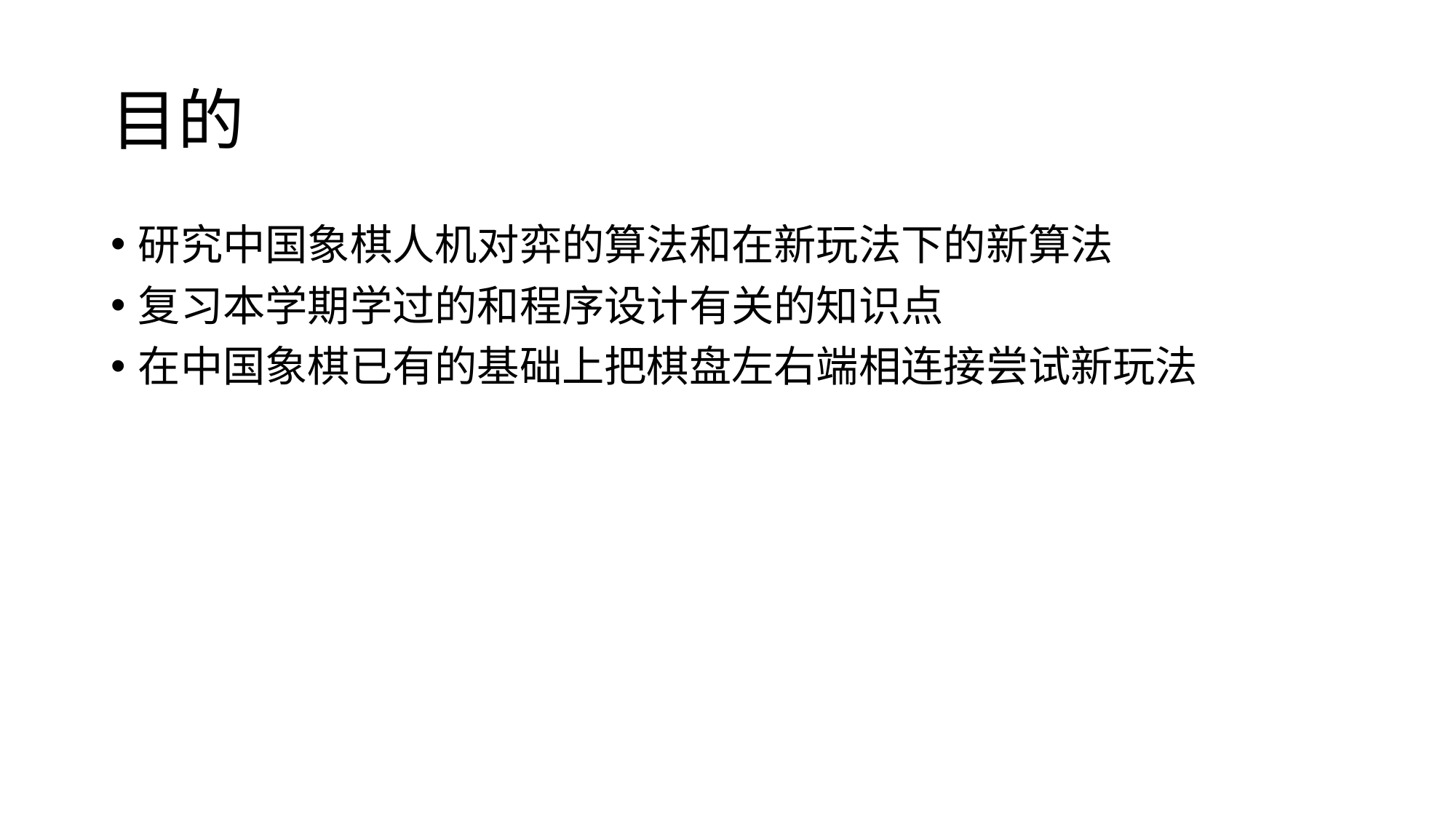

# 目的
研究中国象棋人机对弈的算法和在新玩法下的新算法
复习本学期学过的和程序设计有关的知识点
在中国象棋已有的基础上把棋盘左右端相连接尝试新玩法